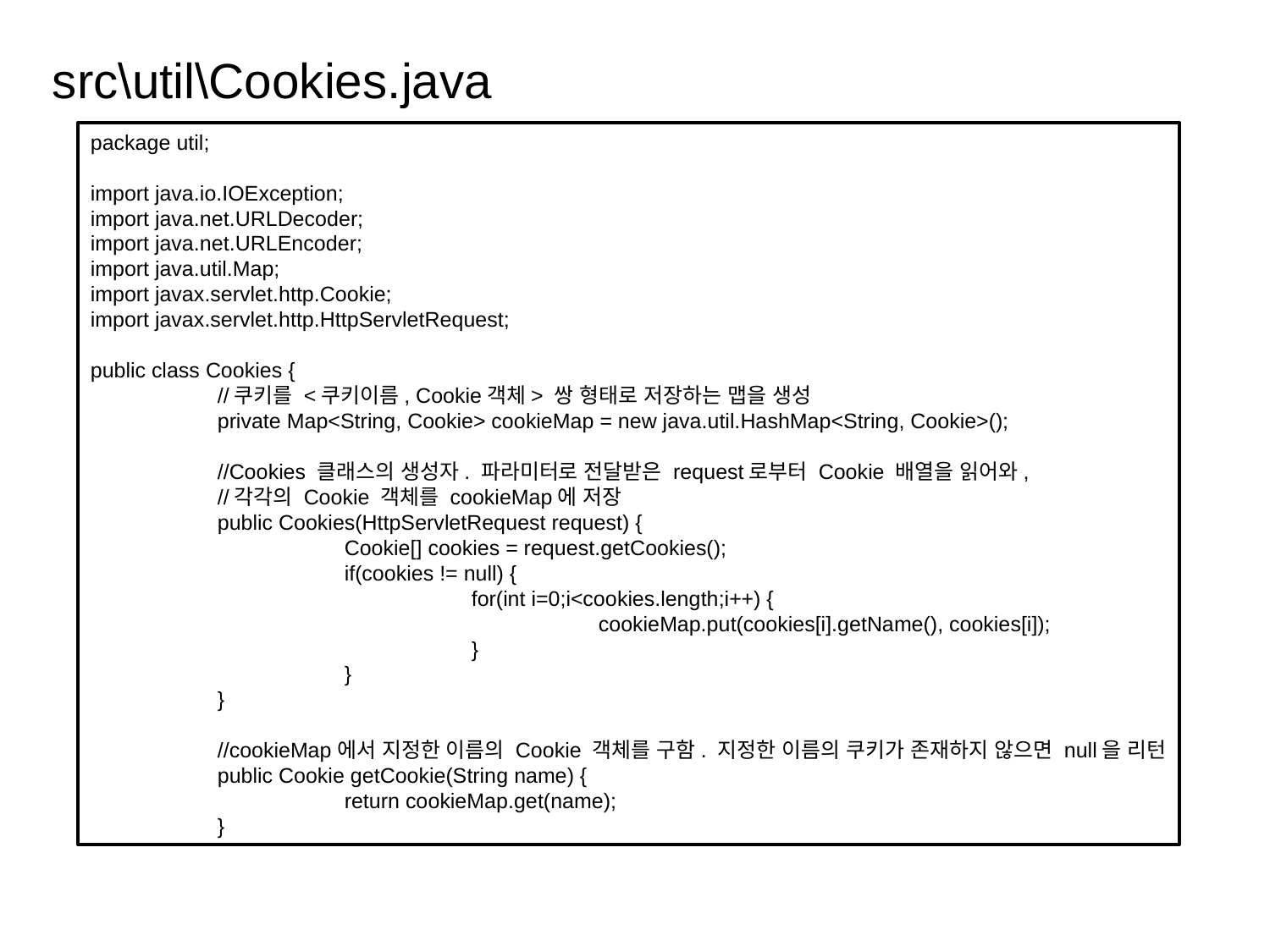

# src\util\Cookies.java
package util;

import java.io.IOException;
import java.net.URLDecoder;
import java.net.URLEncoder;
import java.util.Map;
import javax.servlet.http.Cookie;
import javax.servlet.http.HttpServletRequest;

public class Cookies {
	//쿠키를 <쿠키이름, Cookie객체> 쌍 형태로 저장하는 맵을 생성
	private Map<String, Cookie> cookieMap = new java.util.HashMap<String, Cookie>();

	//Cookies 클래스의 생성자. 파라미터로 전달받은 request로부터 Cookie 배열을 읽어와,
	//각각의 Cookie 객체를 cookieMap에 저장
	public Cookies(HttpServletRequest request) {
		Cookie[] cookies = request.getCookies();
		if(cookies != null) {
			for(int i=0;i<cookies.length;i++) {
				cookieMap.put(cookies[i].getName(), cookies[i]);
			}
		}
	}

	//cookieMap에서 지정한 이름의 Cookie 객체를 구함. 지정한 이름의 쿠키가 존재하지 않으면 null을 리턴
	public Cookie getCookie(String name) {
		return cookieMap.get(name);
	}